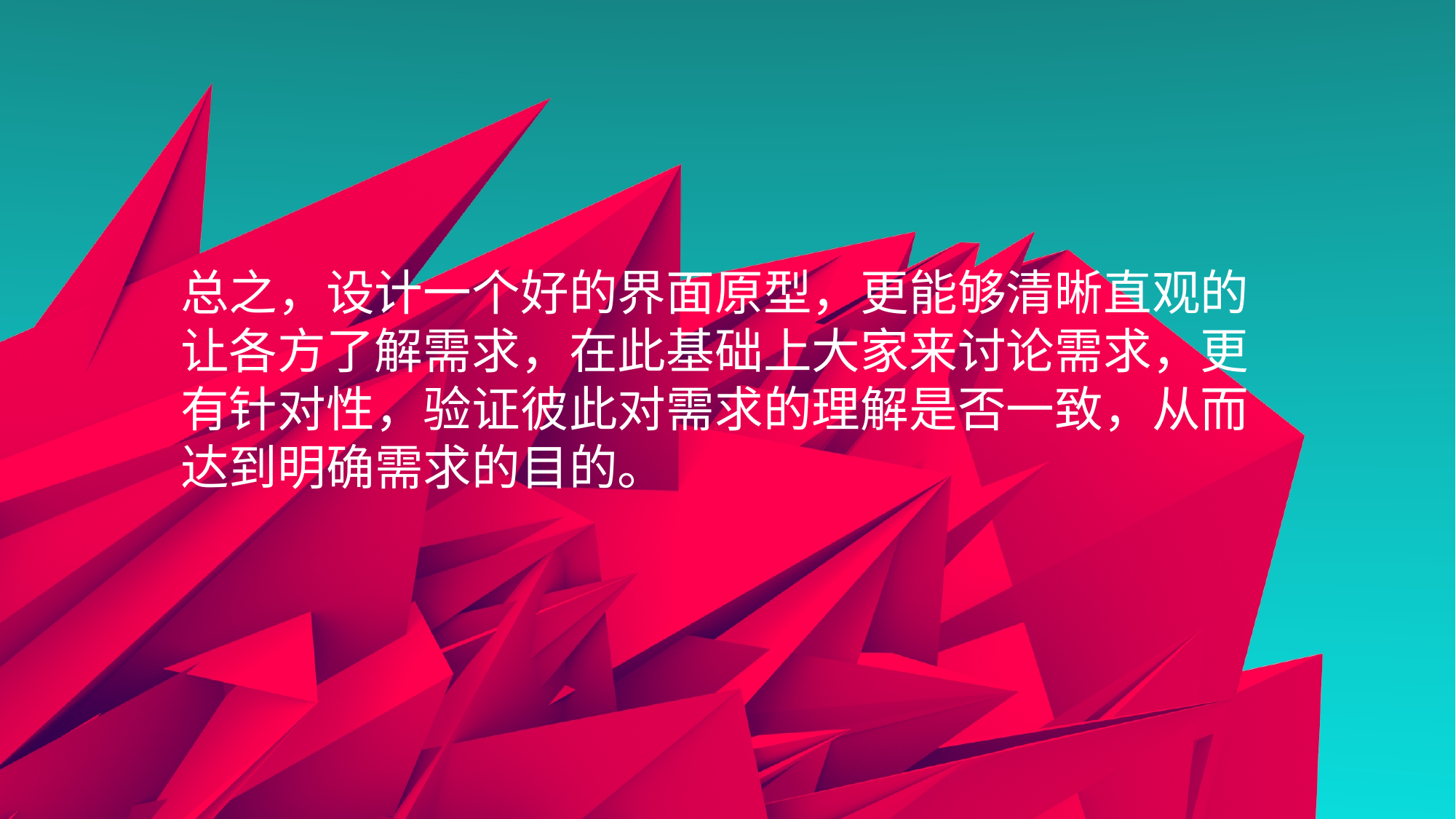

总之，设计一个好的界面原型，更能够清晰直观的让各方了解需求，在此基础上大家来讨论需求，更有针对性，验证彼此对需求的理解是否一致，从而达到明确需求的目的。